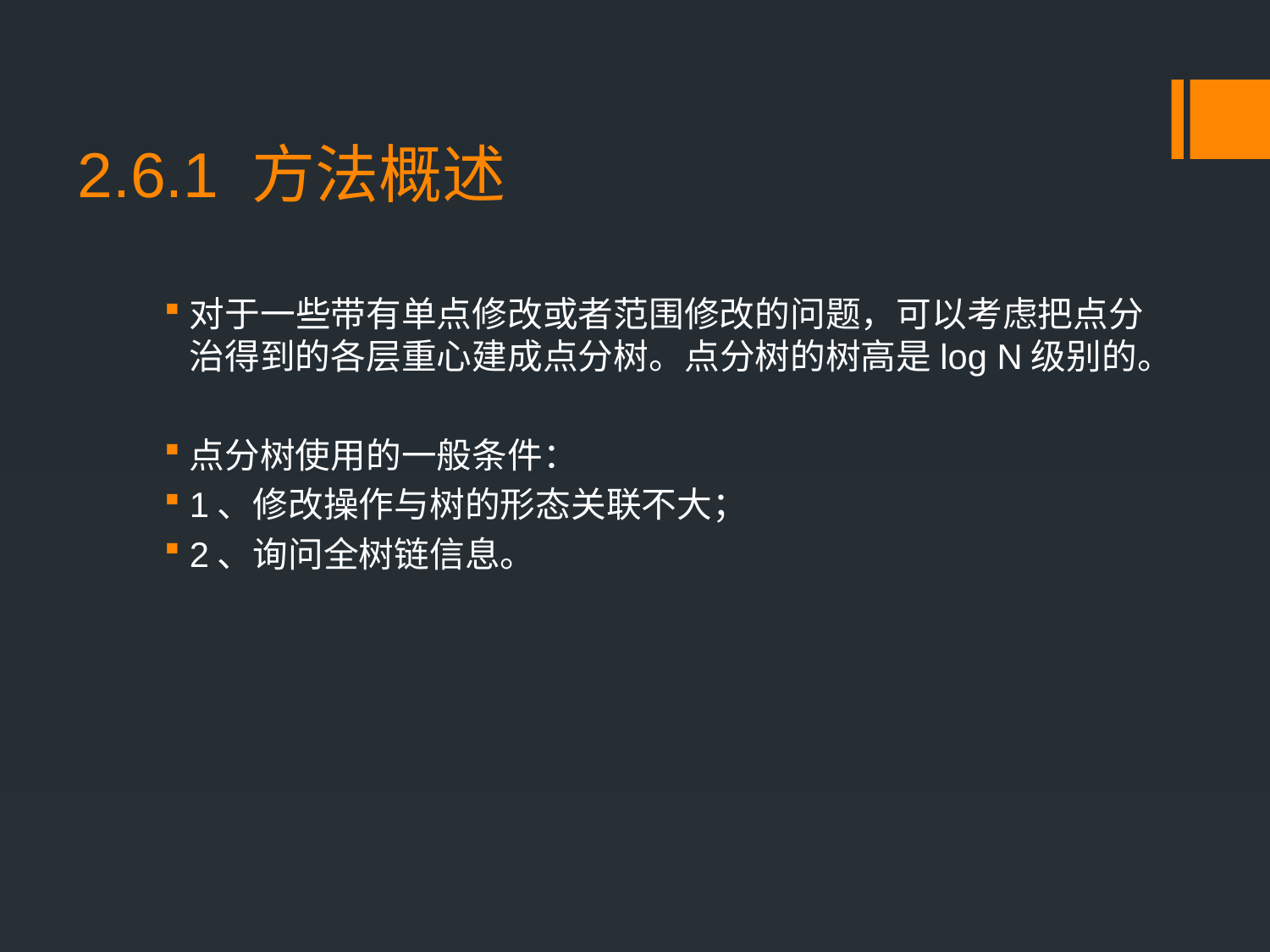

# 2.6.1 方法概述

对于一些带有单点修改或者范围修改的问题，可以考虑把点分治得到的各层重心建成点分树。点分树的树高是log N级别的。

点分树使用的一般条件：
1、修改操作与树的形态关联不大；
2、询问全树链信息。